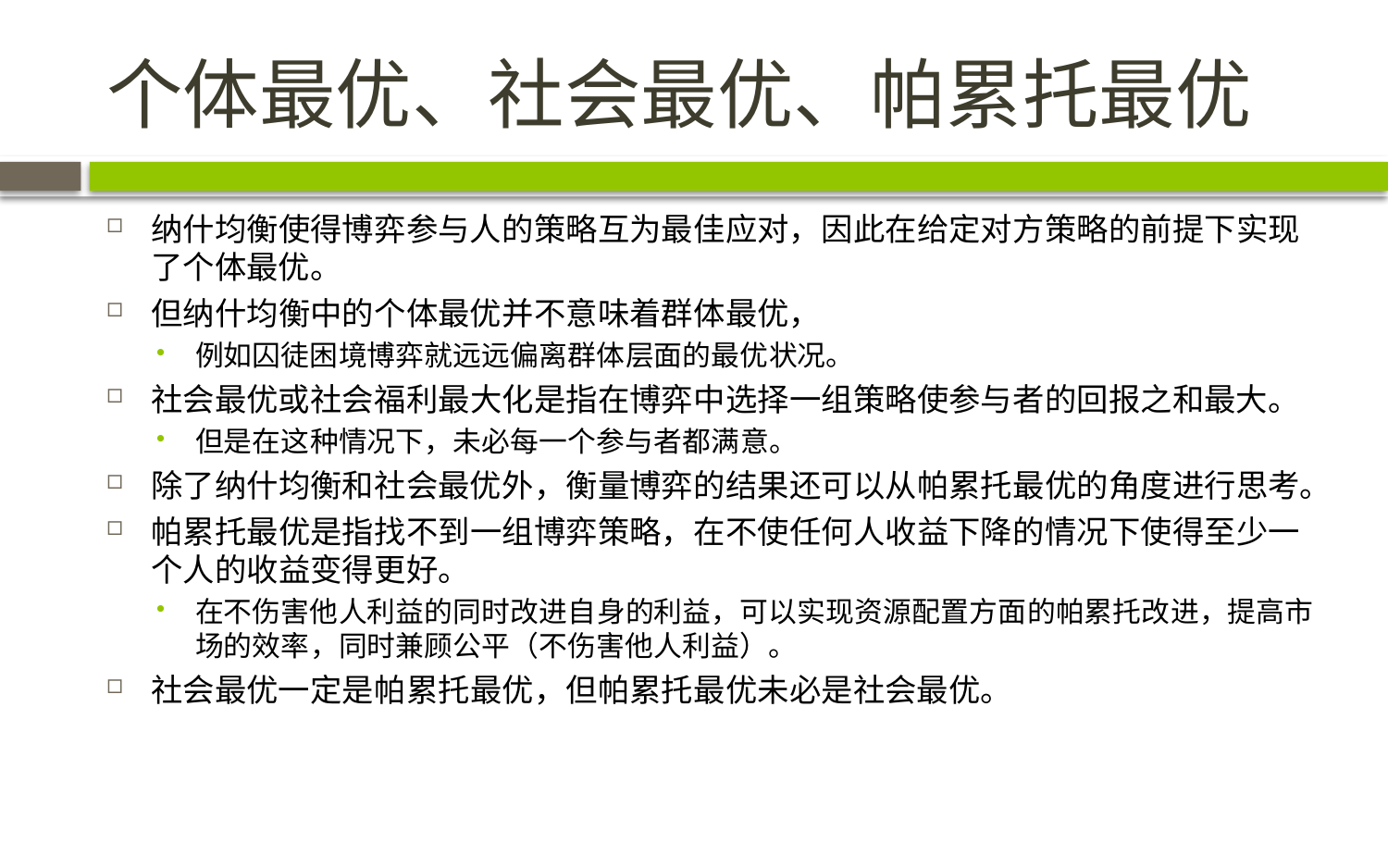

# 个体最优、社会最优、帕累托最优
纳什均衡使得博弈参与人的策略互为最佳应对，因此在给定对方策略的前提下实现了个体最优。
但纳什均衡中的个体最优并不意味着群体最优，
例如囚徒困境博弈就远远偏离群体层面的最优状况。
社会最优或社会福利最大化是指在博弈中选择一组策略使参与者的回报之和最大。
但是在这种情况下，未必每一个参与者都满意。
除了纳什均衡和社会最优外，衡量博弈的结果还可以从帕累托最优的角度进行思考。
帕累托最优是指找不到一组博弈策略，在不使任何人收益下降的情况下使得至少一个人的收益变得更好。
在不伤害他人利益的同时改进自身的利益，可以实现资源配置方面的帕累托改进，提高市场的效率，同时兼顾公平（不伤害他人利益）。
社会最优一定是帕累托最优，但帕累托最优未必是社会最优。